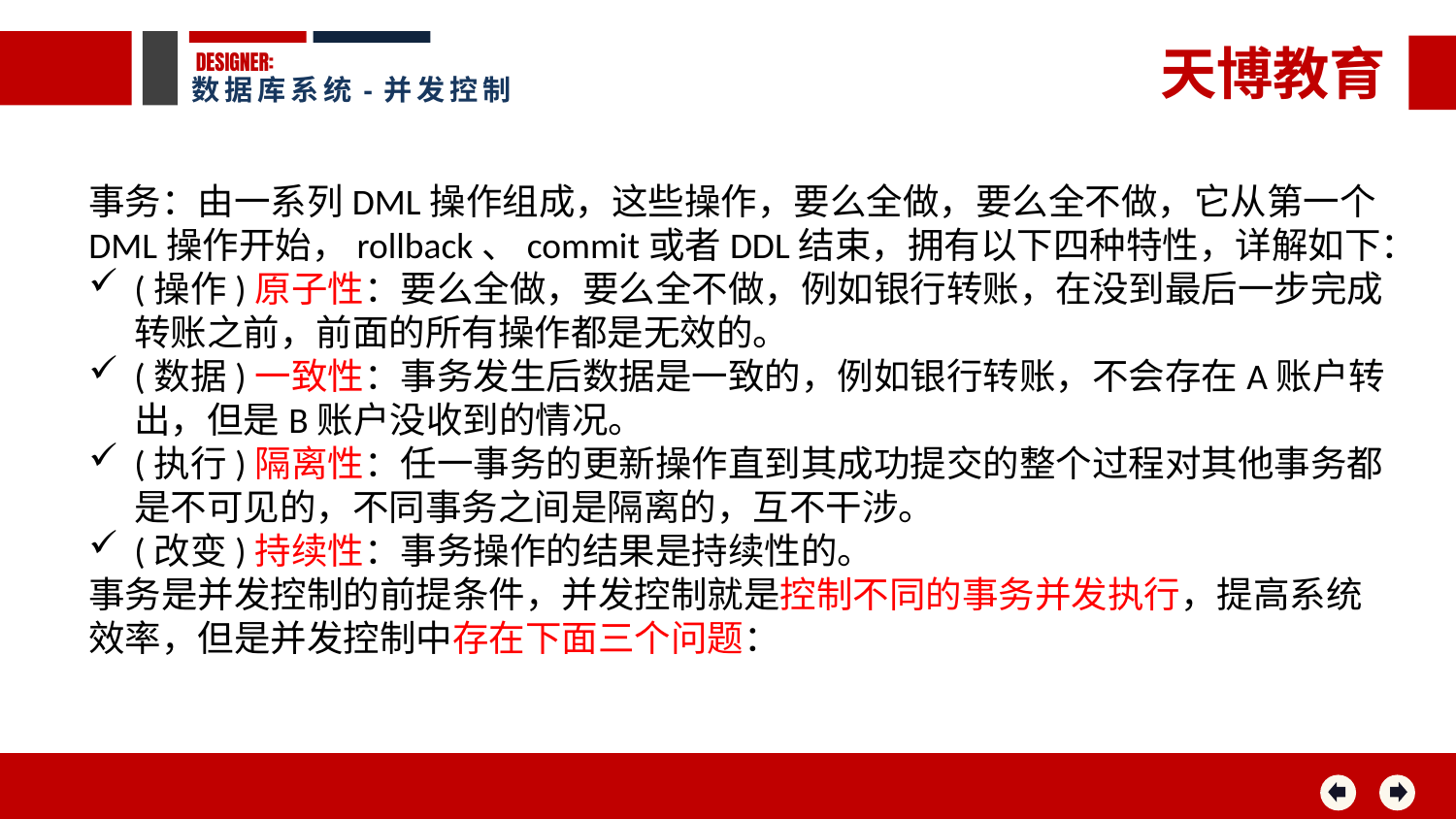

天博教育
DESIGNER:
数据库系统-并发控制
事务：由一系列DML操作组成，这些操作，要么全做，要么全不做，它从第一个DML操作开始，rollback、commit或者DDL结束，拥有以下四种特性，详解如下：
(操作)原子性：要么全做，要么全不做，例如银行转账，在没到最后一步完成转账之前，前面的所有操作都是无效的。
(数据)一致性：事务发生后数据是一致的，例如银行转账，不会存在A账户转出，但是B账户没收到的情况。
(执行)隔离性：任一事务的更新操作直到其成功提交的整个过程对其他事务都是不可见的，不同事务之间是隔离的，互不干涉。
(改变)持续性：事务操作的结果是持续性的。
事务是并发控制的前提条件，并发控制就是控制不同的事务并发执行，提高系统效率，但是并发控制中存在下面三个问题：